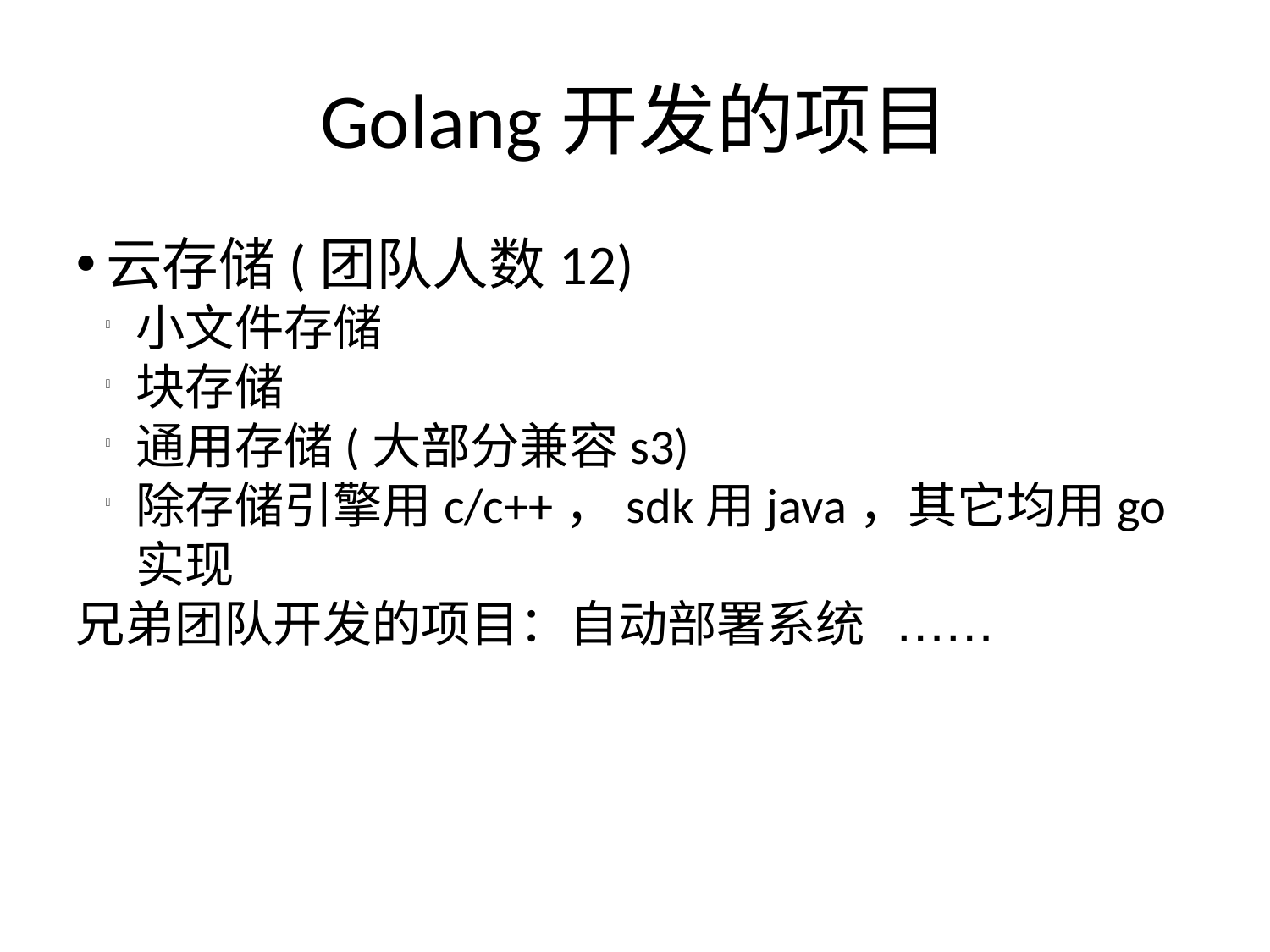

Golang开发的项目
云存储(团队人数12)
小文件存储
块存储
通用存储(大部分兼容s3)
除存储引擎用c/c++，sdk用java，其它均用go实现
兄弟团队开发的项目：自动部署系统  ……